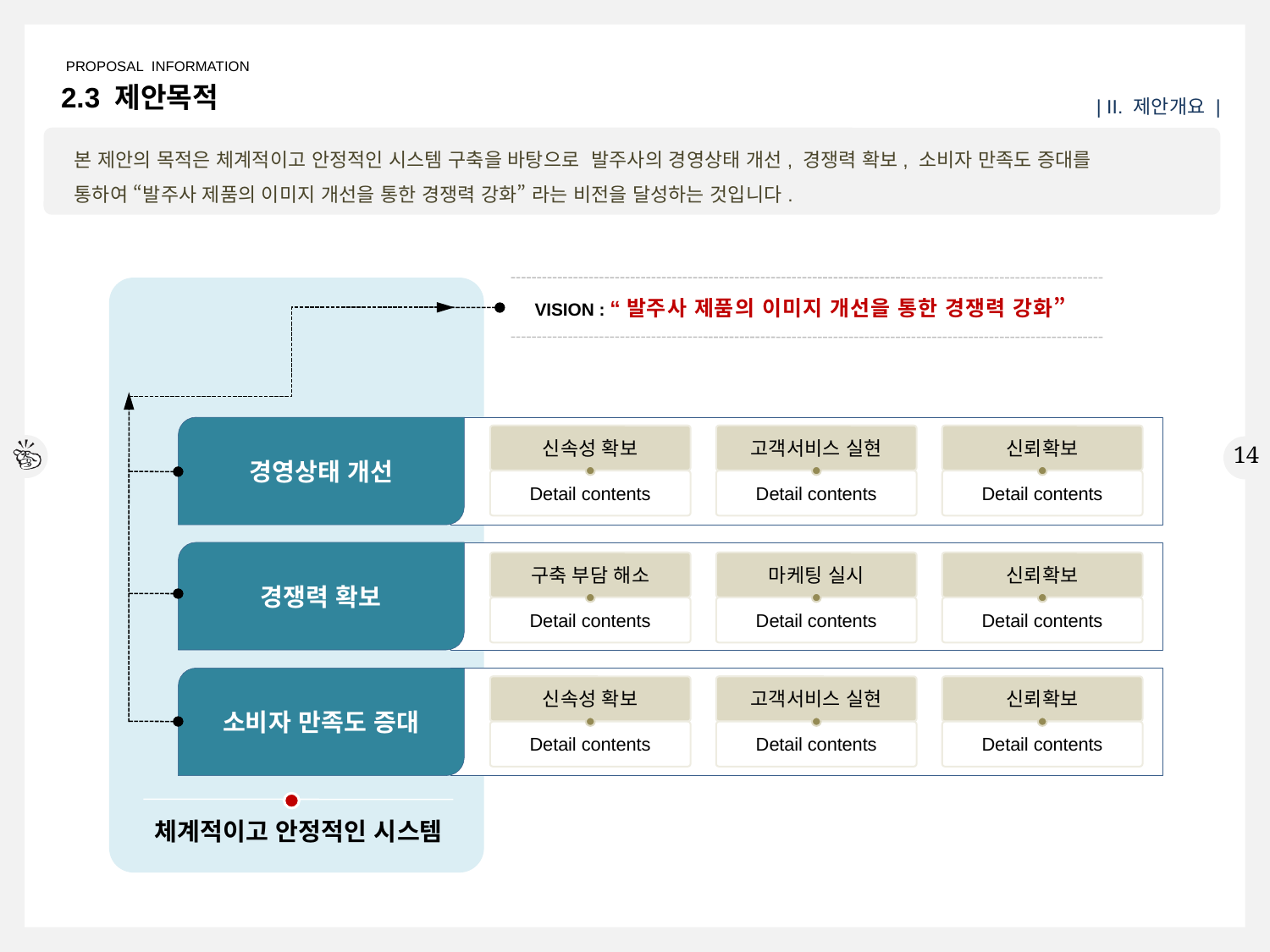

VISION : “발주사 제품의 이미지 개선을 통한 경쟁력 강화”
경영상태 개선
경영상태 개선
신속성 확보

Detail contents
고객서비스 실현

Detail contents
신뢰확보

Detail contents
경쟁력 확보
경쟁력 확보
구축 부담 해소

Detail contents
마케팅 실시

Detail contents
신뢰확보

Detail contents
소비자 만족도 증대
소비자 만족도 증대
신속성 확보

Detail contents
고객서비스 실현

Detail contents
신뢰확보

Detail contents

체계적이고 안정적인 시스템